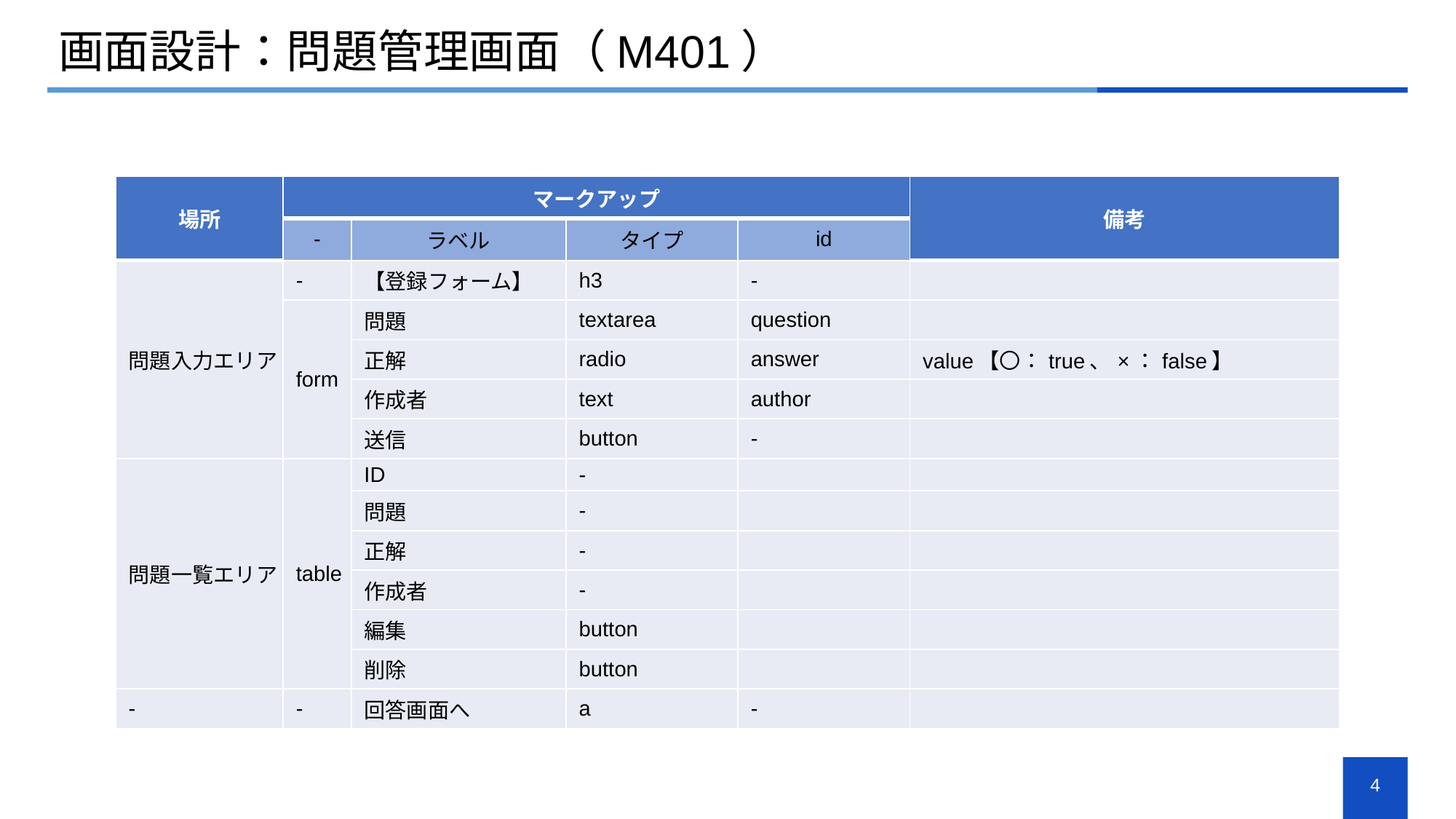

# 画面設計：問題管理画面（M401）
| 場所 | マークアップ |  |  |  | 備考 |
| --- | --- | --- | --- | --- | --- |
|  | - | ラベル | タイプ | id |  |
| 問題入力エリア | - | 【登録フォーム】 | h3 | - |  |
|  | form | 問題 | textarea | question |  |
|  |  | 正解 | radio | answer | value【〇：true、×：false】 |
|  |  | 作成者 | text | author |  |
|  |  | 送信 | button | - |  |
| 問題一覧エリア | table | ID | - |  |  |
|  |  | 問題 | - |  |  |
|  |  | 正解 | - |  |  |
|  |  | 作成者 | - |  |  |
|  |  | 編集 | button |  |  |
|  |  | 削除 | button |  |  |
| - | - | 回答画面へ | a | - |  |
4